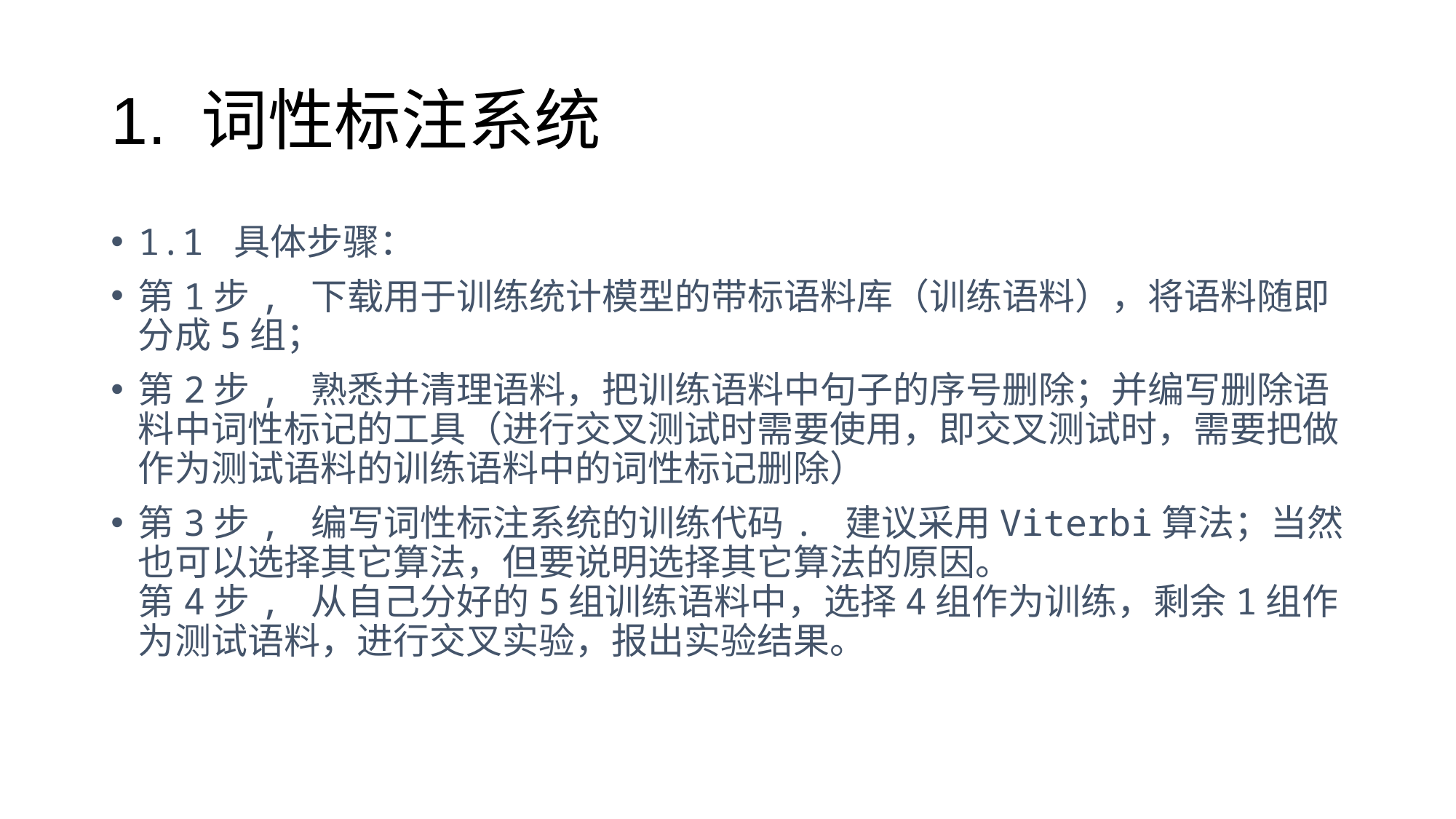

# 1. 词性标注系统
1.1 具体步骤：
第1步, 下载用于训练统计模型的带标语料库（训练语料），将语料随即分成5组；
第2步, 熟悉并清理语料，把训练语料中句子的序号删除；并编写删除语料中词性标记的工具（进行交叉测试时需要使用，即交叉测试时，需要把做作为测试语料的训练语料中的词性标记删除）
第3步, 编写词性标注系统的训练代码. 建议采用Viterbi算法；当然也可以选择其它算法，但要说明选择其它算法的原因。
第4步, 从自己分好的5组训练语料中，选择4组作为训练，剩余1组作为测试语料，进行交叉实验，报出实验结果。